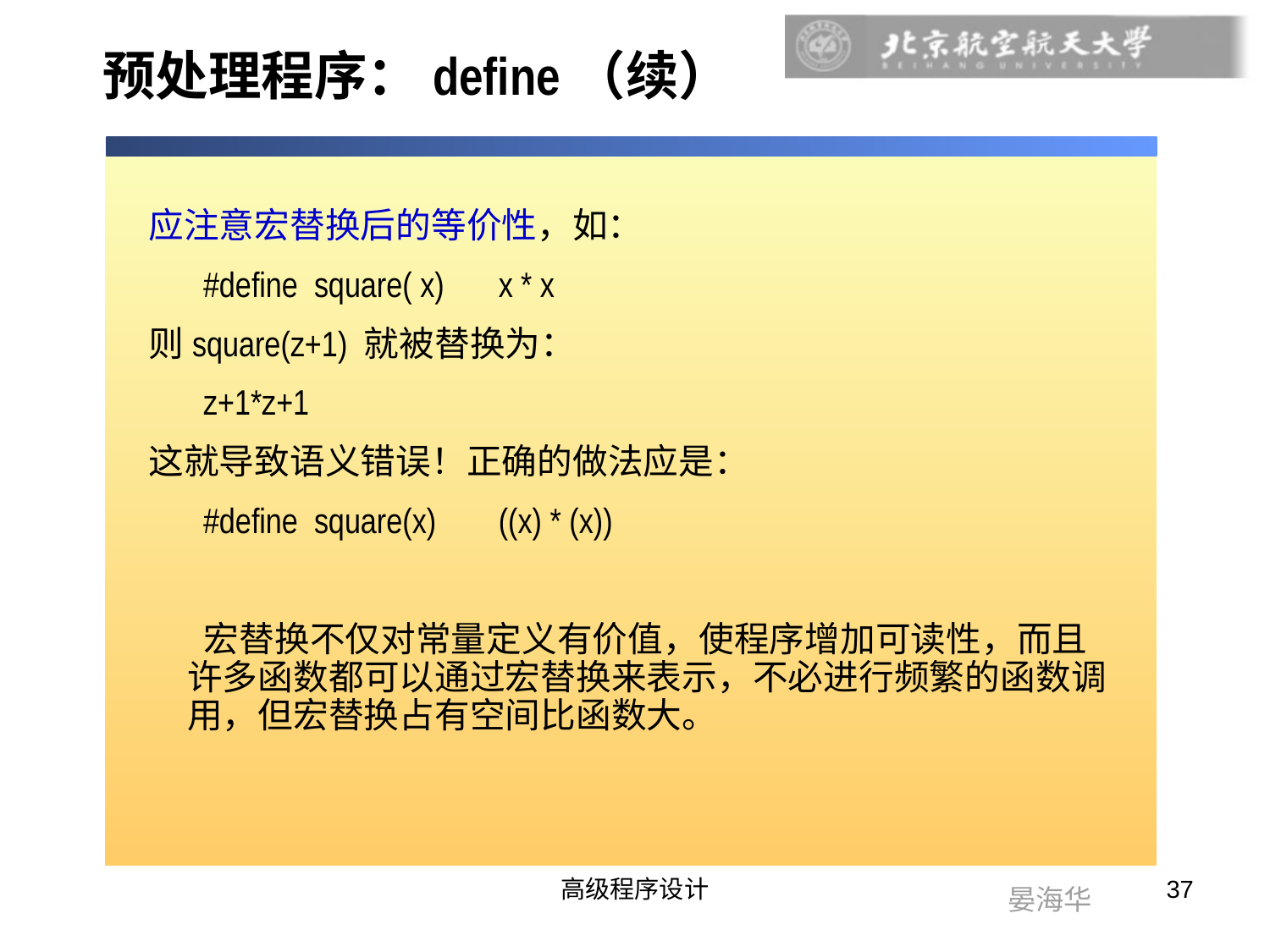

# 预处理程序：define（续）
应注意宏替换后的等价性，如：
#define  square( x)	x * x
则square(z+1) 就被替换为：
z+1*z+1
这就导致语义错误！正确的做法应是：
#define  square(x)	((x) * (x))

      宏替换不仅对常量定义有价值，使程序增加可读性，而且许多函数都可以通过宏替换来表示，不必进行频繁的函数调用，但宏替换占有空间比函数大。

高级程序设计
37